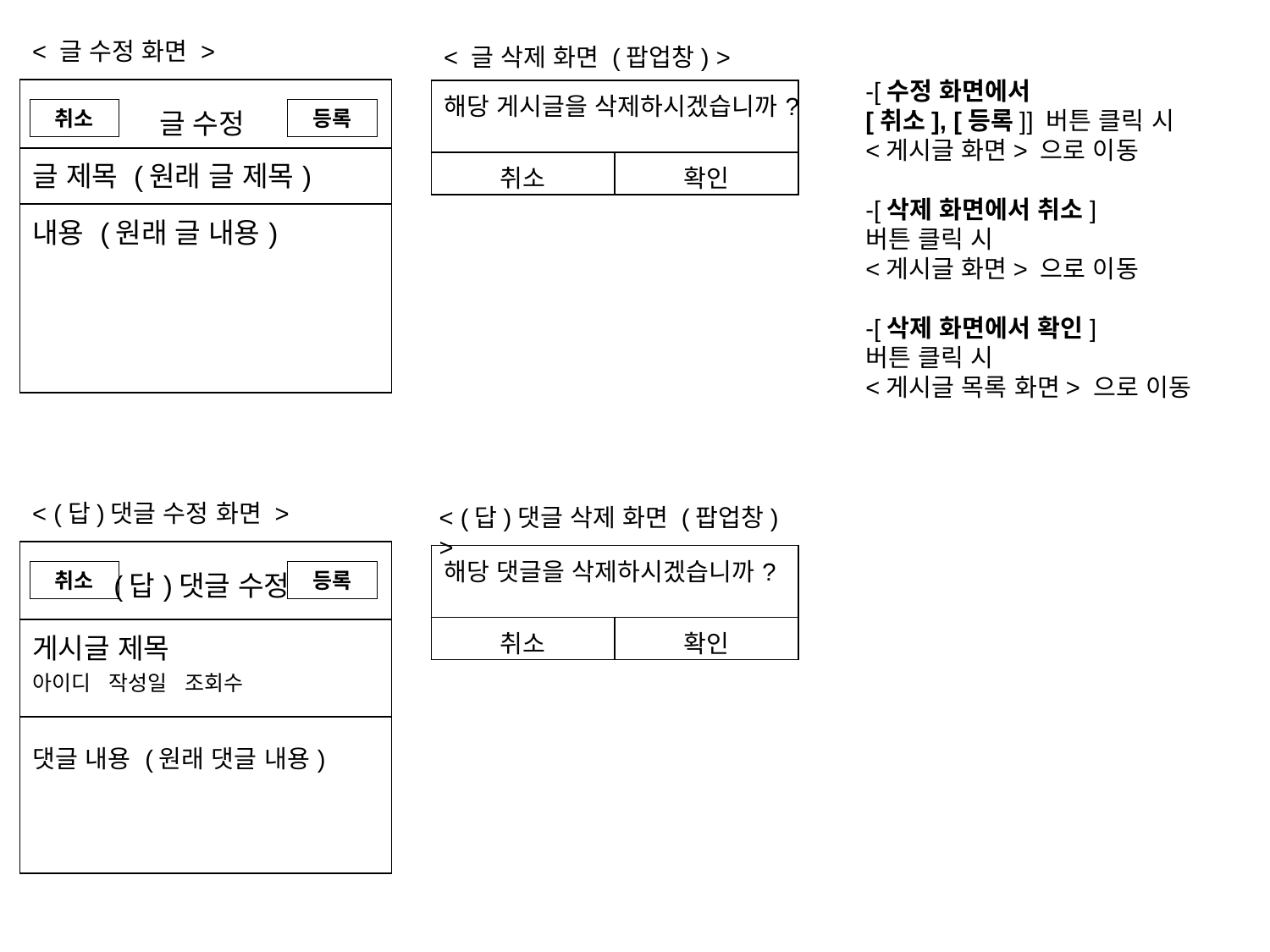

< 글 수정 화면 >
< 글 삭제 화면 (팝업창) >
-[수정 화면에서
[취소], [등록]] 버튼 클릭 시
<게시글 화면> 으로 이동

-[삭제 화면에서 취소]
버튼 클릭 시
<게시글 화면> 으로 이동

-[삭제 화면에서 확인]
버튼 클릭 시
<게시글 목록 화면> 으로 이동
| 글 수정 |
| --- |
| 글 제목 (원래 글 제목) |
| 내용 (원래 글 내용) |
| 해당 게시글을 삭제하시겠습니까? |  |
| --- | --- |
| 취소 | 확인 |
취소
등록
< (답)댓글 수정 화면 >
< (답)댓글 삭제 화면 (팝업창) >
| (답)댓글 수정 |
| --- |
| 게시글 제목 아이디 작성일 조회수 |
| 댓글 내용 (원래 댓글 내용) |
| 해당 댓글을 삭제하시겠습니까? |  |
| --- | --- |
| 취소 | 확인 |
취소
등록